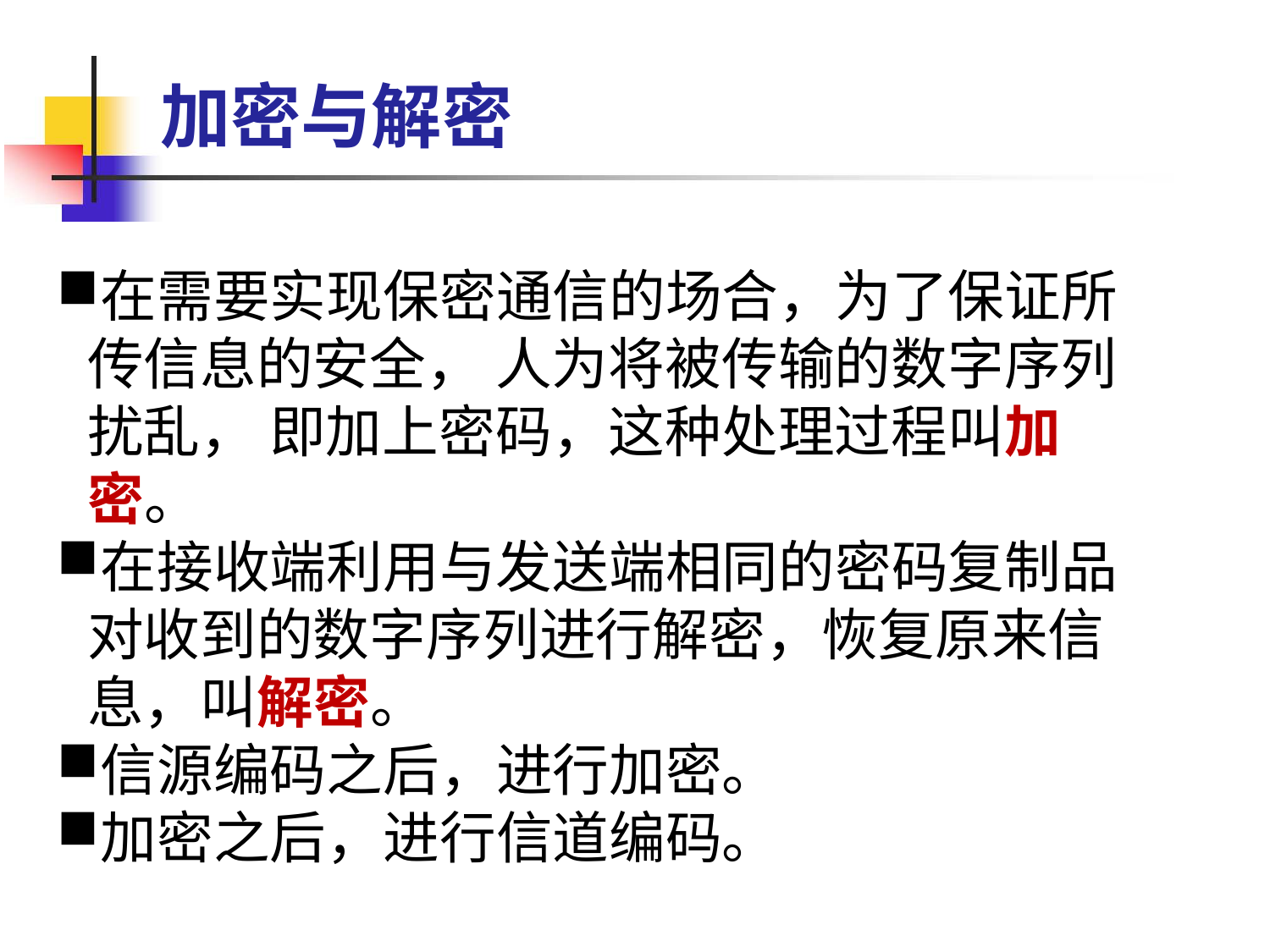

加密与解密
在需要实现保密通信的场合，为了保证所传信息的安全， 人为将被传输的数字序列扰乱， 即加上密码，这种处理过程叫加密。
在接收端利用与发送端相同的密码复制品对收到的数字序列进行解密，恢复原来信息，叫解密。
信源编码之后，进行加密。
加密之后，进行信道编码。